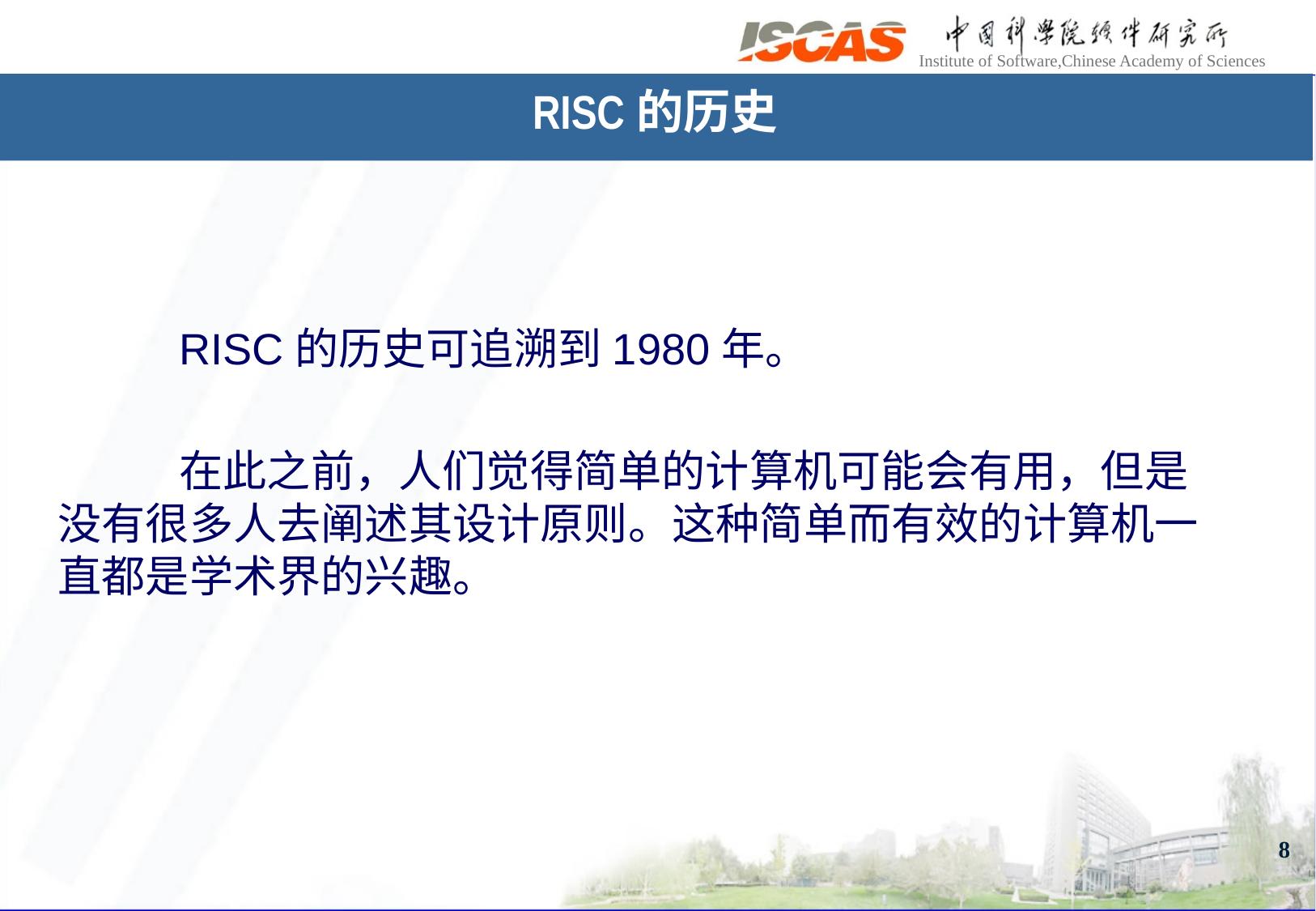

# RISC的历史
	RISC的历史可追溯到1980年。

	在此之前，人们觉得简单的计算机可能会有用，但是没有很多人去阐述其设计原则。这种简单而有效的计算机一直都是学术界的兴趣。
8